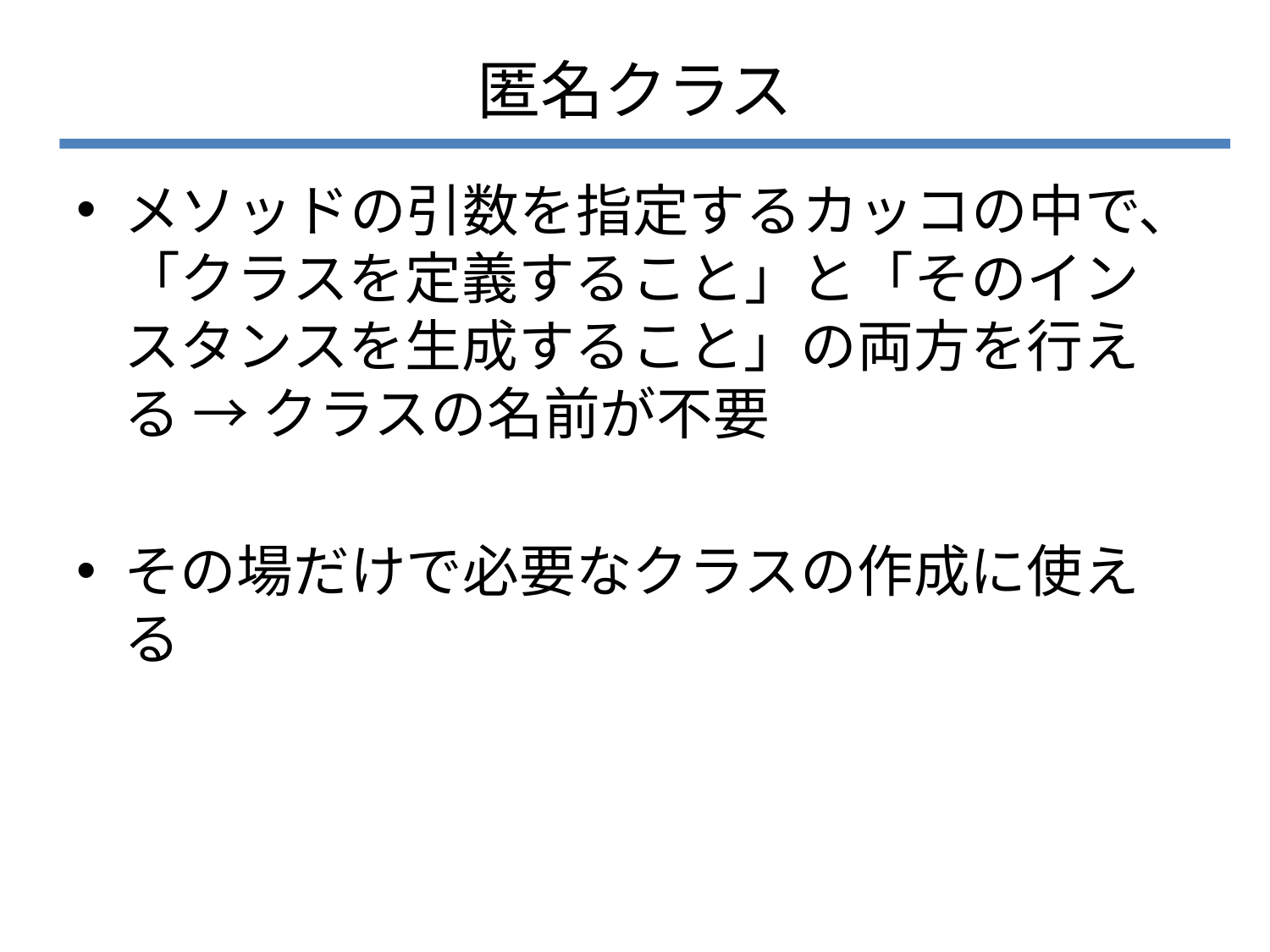

# 匿名クラス
メソッドの引数を指定するカッコの中で、「クラスを定義すること」と「そのインスタンスを生成すること」の両方を行える → クラスの名前が不要

その場だけで必要なクラスの作成に使える